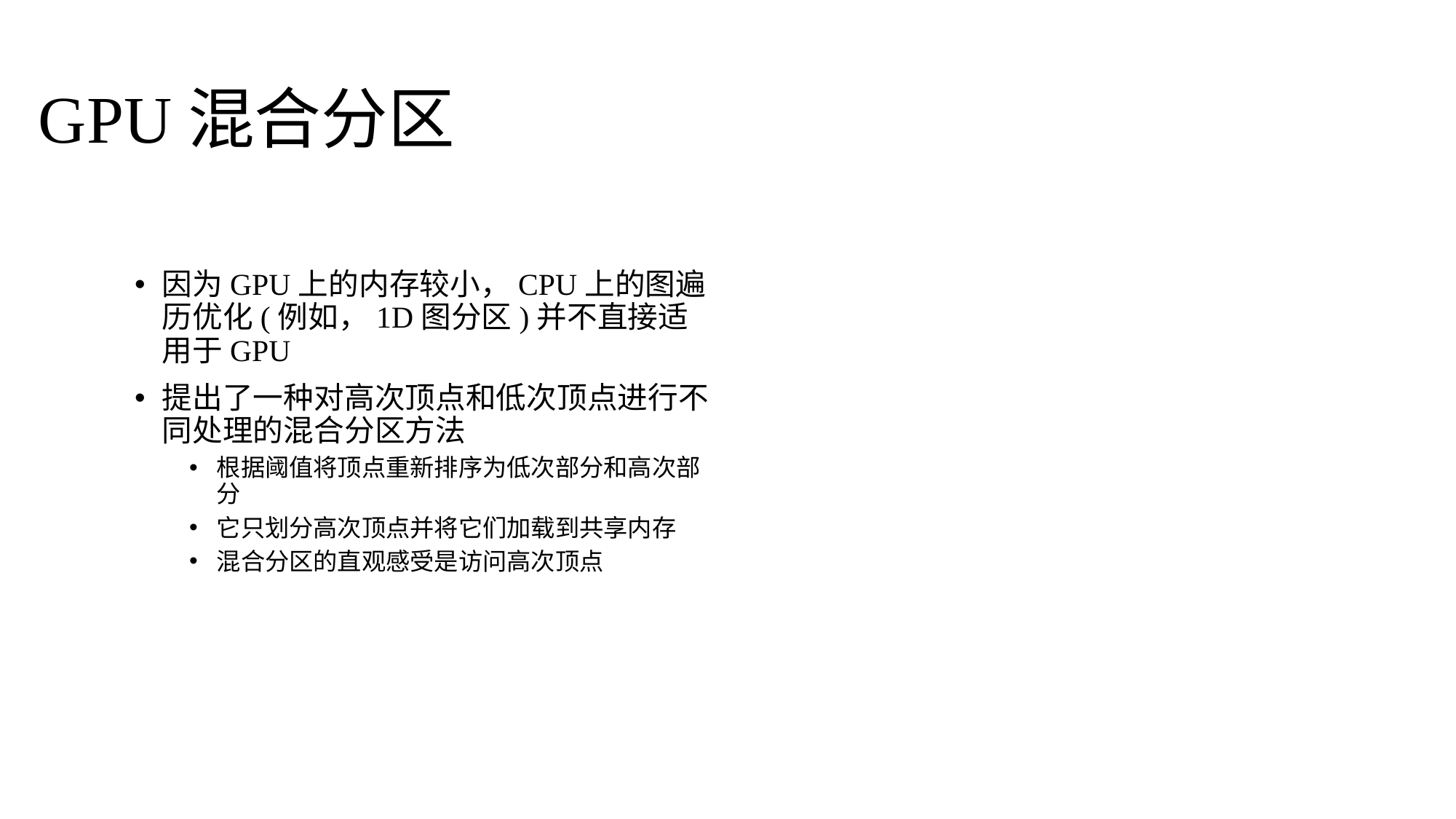

# GPU混合分区
因为GPU上的内存较小，CPU上的图遍历优化(例如，1D图分区)并不直接适用于GPU
提出了一种对高次顶点和低次顶点进行不同处理的混合分区方法
根据阈值将顶点重新排序为低次部分和高次部分
它只划分高次顶点并将它们加载到共享内存
混合分区的直观感受是访问高次顶点